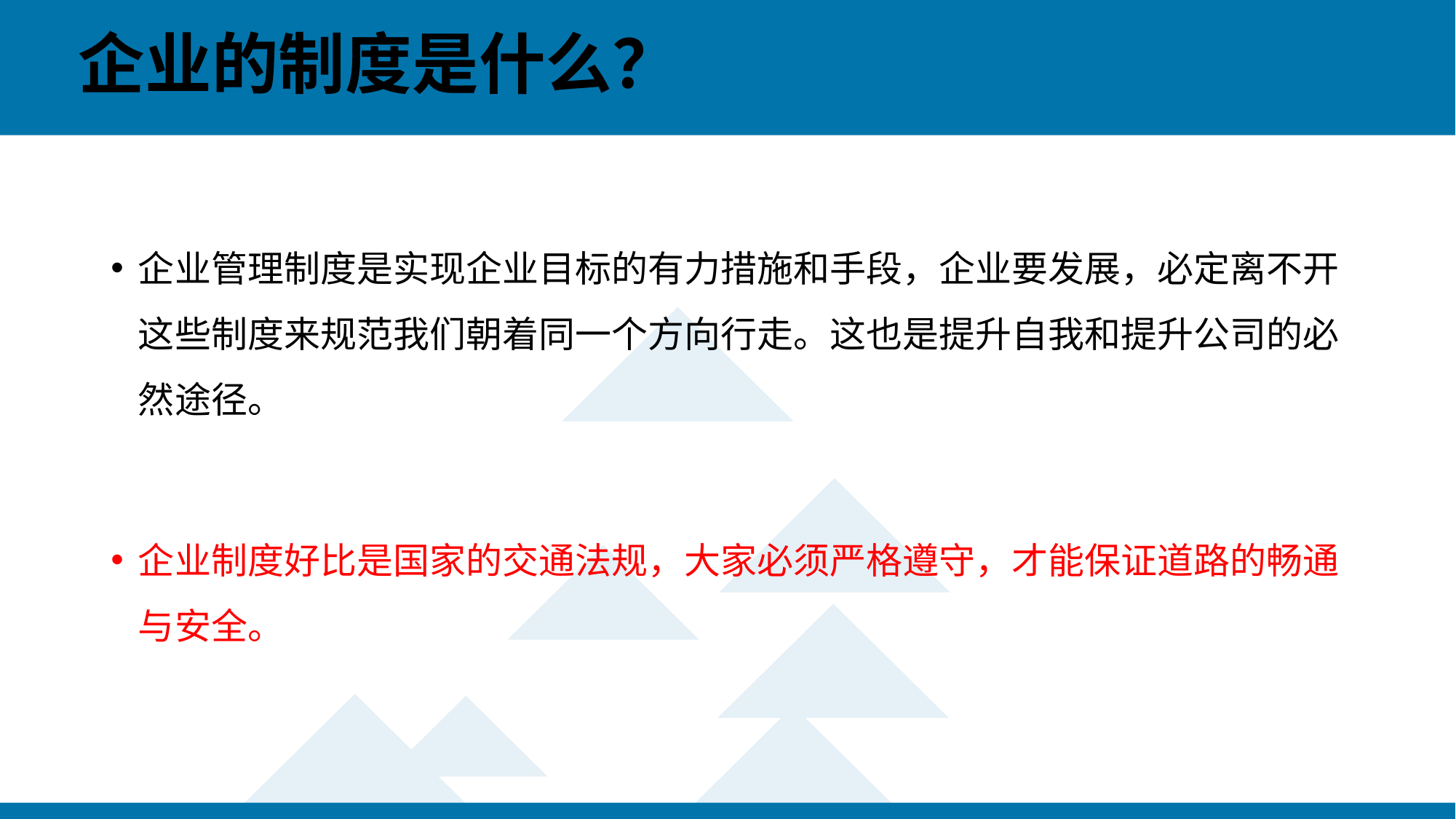

# 企业的制度是什么？
企业管理制度是实现企业目标的有力措施和手段，企业要发展，必定离不开这些制度来规范我们朝着同一个方向行走。这也是提升自我和提升公司的必然途径。

企业制度好比是国家的交通法规，大家必须严格遵守，才能保证道路的畅通与安全。